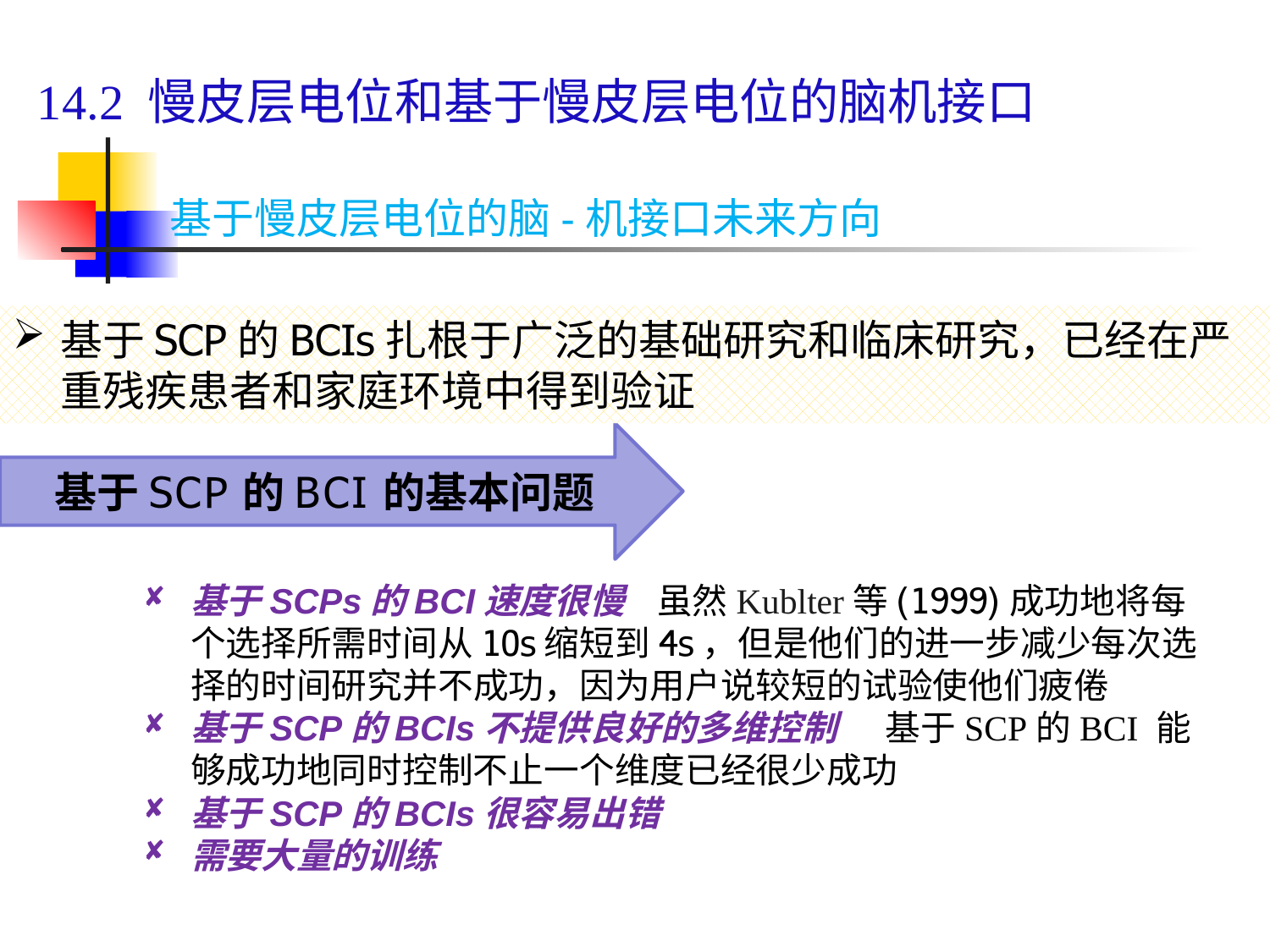

# 14.2 慢皮层电位和基于慢皮层电位的脑机接口
基于慢皮层电位的脑-机接口未来方向
基于SCP的BCIs扎根于广泛的基础研究和临床研究，已经在严重残疾患者和家庭环境中得到验证
基于SCP的BCI的基本问题
基于SCPs的BCI速度很慢    虽然Kublter等(1999)成功地将每个选择所需时间从10s缩短到4s，但是他们的进一步减少每次选择的时间研究并不成功，因为用户说较短的试验使他们疲倦
基于SCP的BCIs不提供良好的多维控制      基于SCP的BCI 能够成功地同时控制不止一个维度已经很少成功
基于SCP的BCIs很容易出错
需要大量的训练